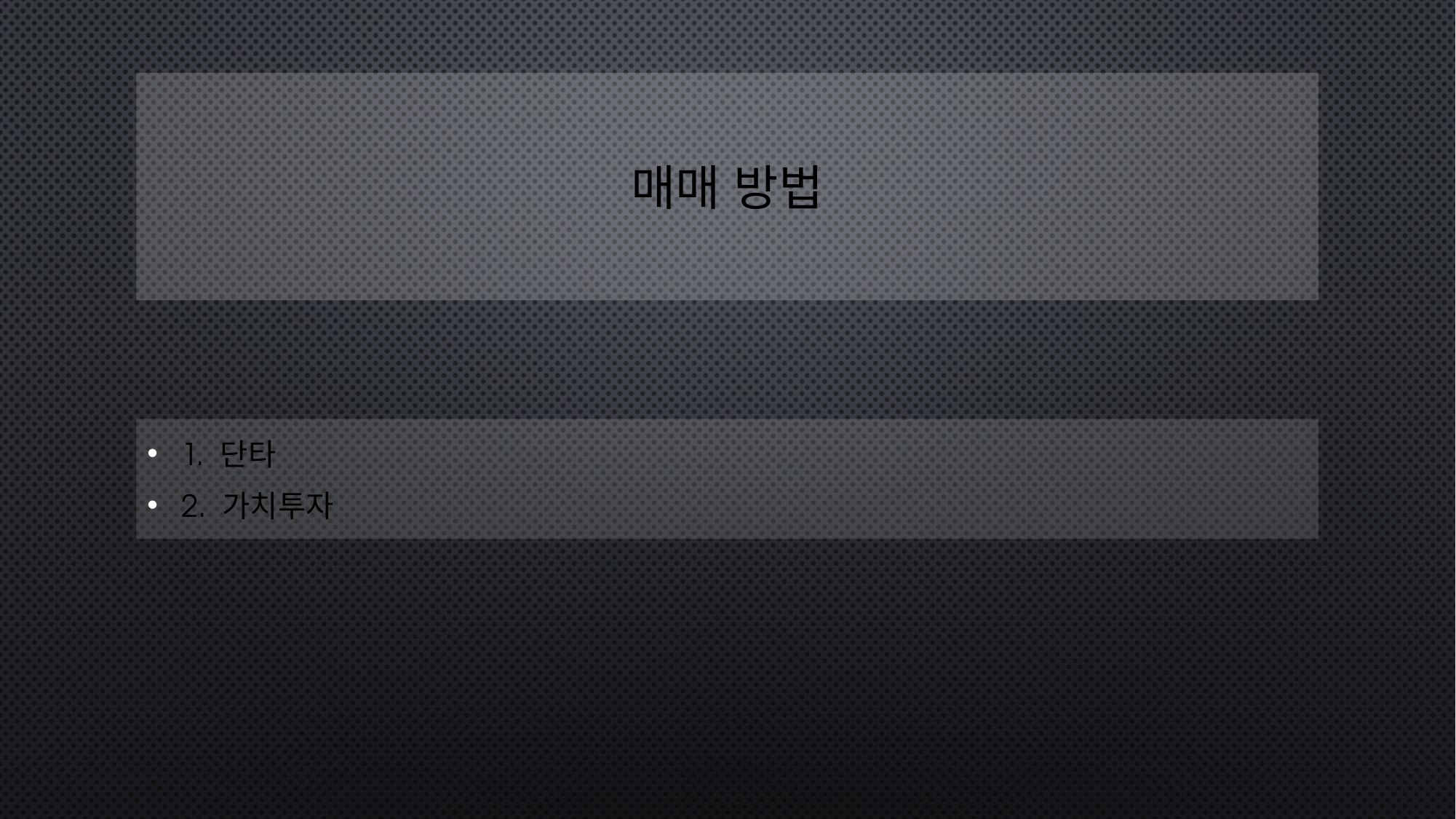

# 매매 방법
1. 단타
2. 가치투자